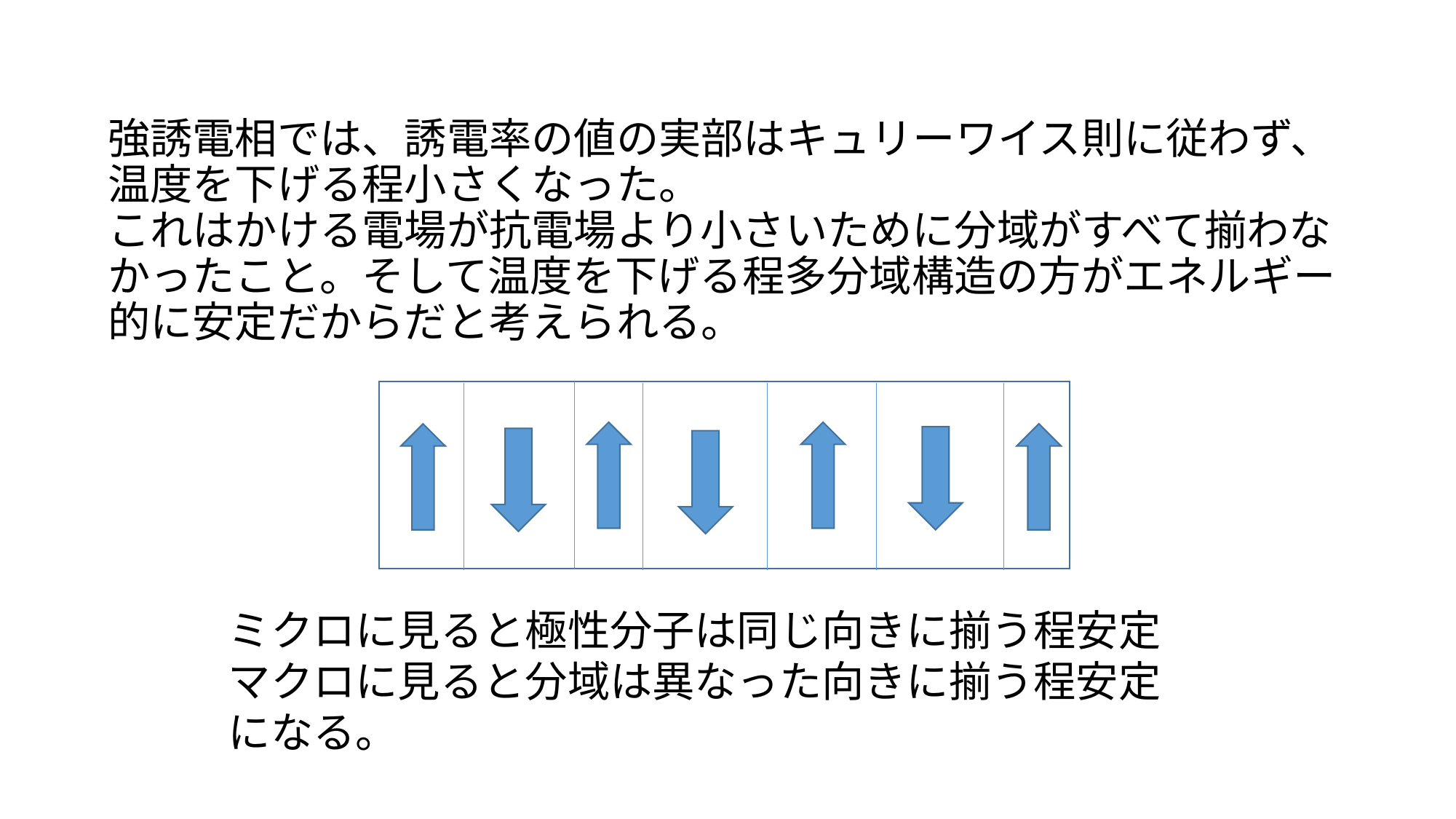

強誘電相では、誘電率の値の実部はキュリーワイス則に従わず、
温度を下げる程小さくなった。
これはかける電場が抗電場より小さいために分域がすべて揃わなかったこと。そして温度を下げる程多分域構造の方がエネルギー的に安定だからだと考えられる。

ミクロに見ると極性分子は同じ向きに揃う程安定
マクロに見ると分域は異なった向きに揃う程安定
になる。